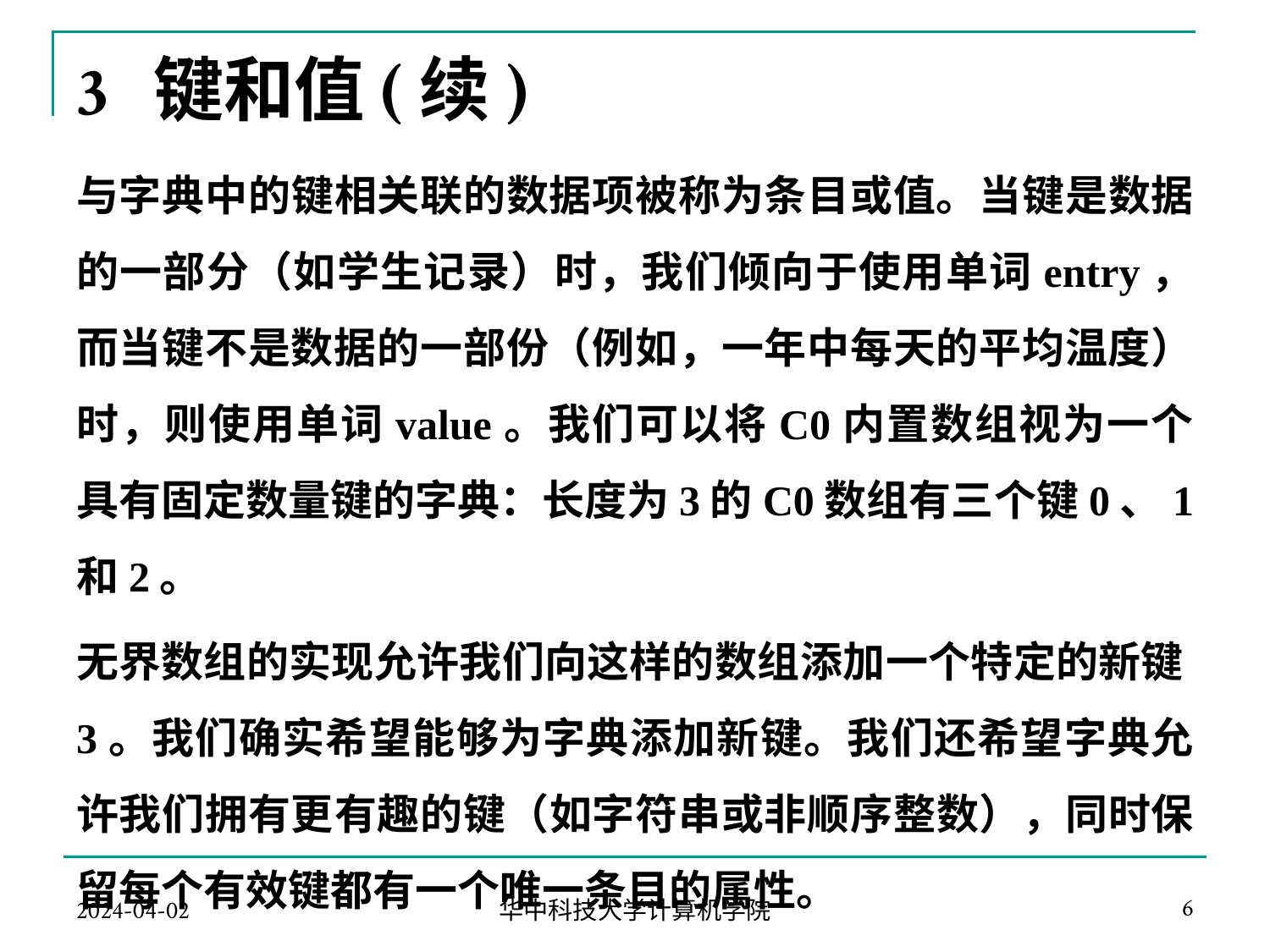

# 3  键和值(续)
与字典中的键相关联的数据项被称为条目或值。当键是数据的一部分（如学生记录）时，我们倾向于使用单词entry，而当键不是数据的一部份（例如，一年中每天的平均温度）时，则使用单词value。我们可以将C0内置数组视为一个具有固定数量键的字典：长度为3的C0数组有三个键0、1和2。
无界数组的实现允许我们向这样的数组添加一个特定的新键3。我们确实希望能够为字典添加新键。我们还希望字典允许我们拥有更有趣的键（如字符串或非顺序整数），同时保留每个有效键都有一个唯一条目的属性。
2024-04-02
6
华中科技大学计算机学院